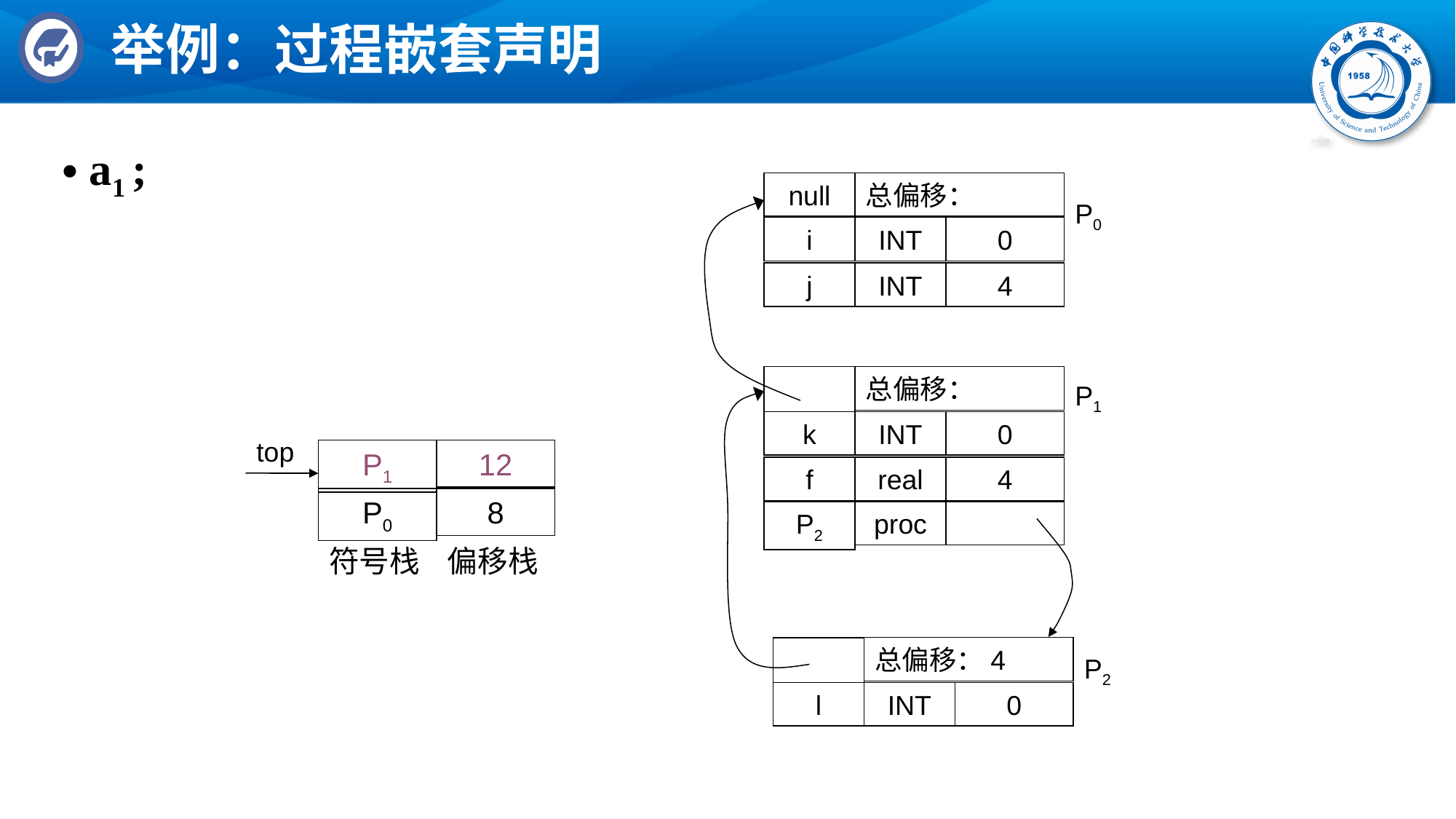

# 举例：过程嵌套声明
a1 ;
null
总偏移：
P0

i
INT
0
j
INT
4

总偏移：
P1

k
INT
0
top
P1
12
f
real
4

P0
8
P2
proc

符号栈
偏移栈

总偏移：4
P2
l
INT
0